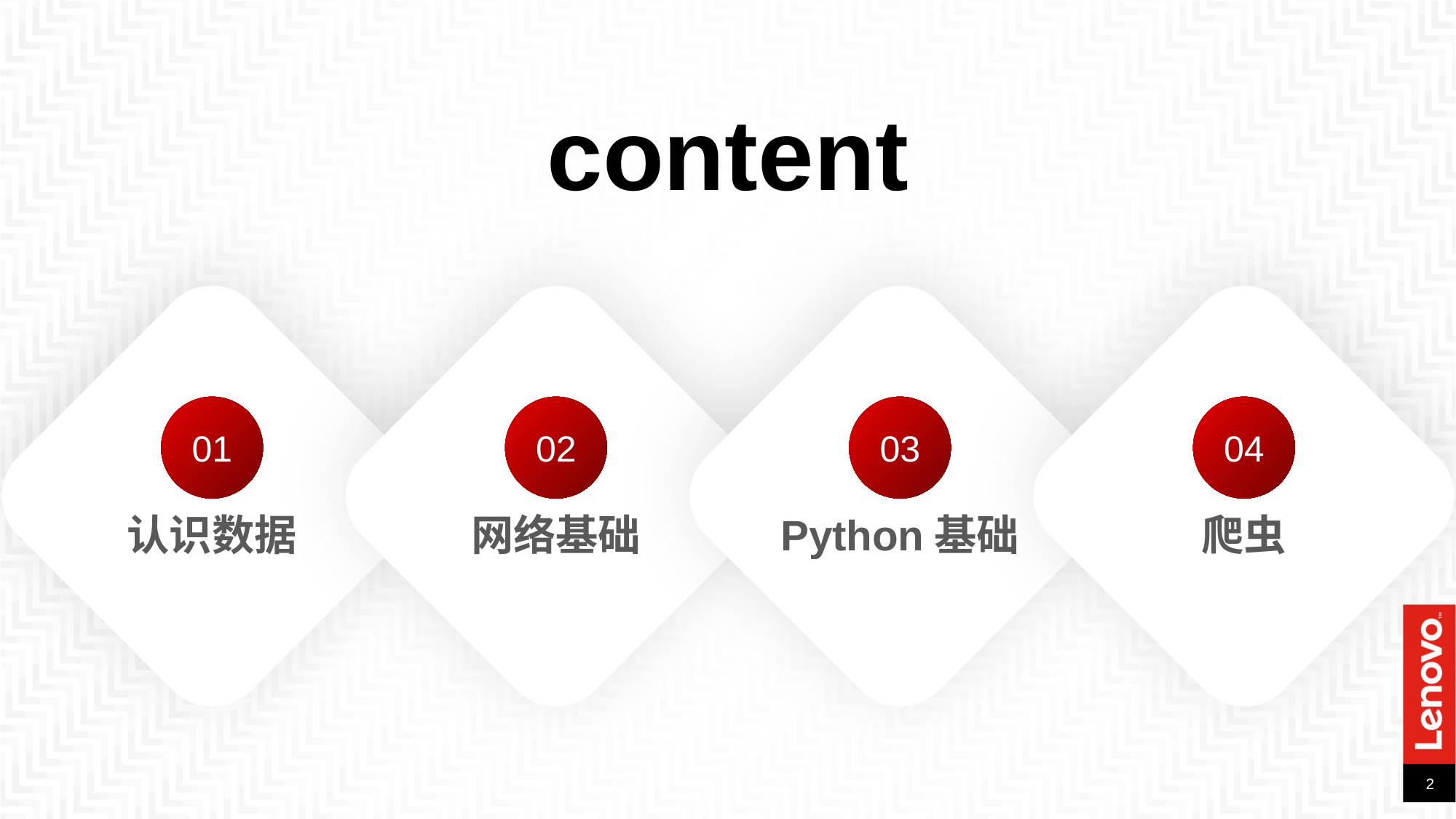

content

01
认识数据

02
网络基础

03
Python基础

04
爬虫